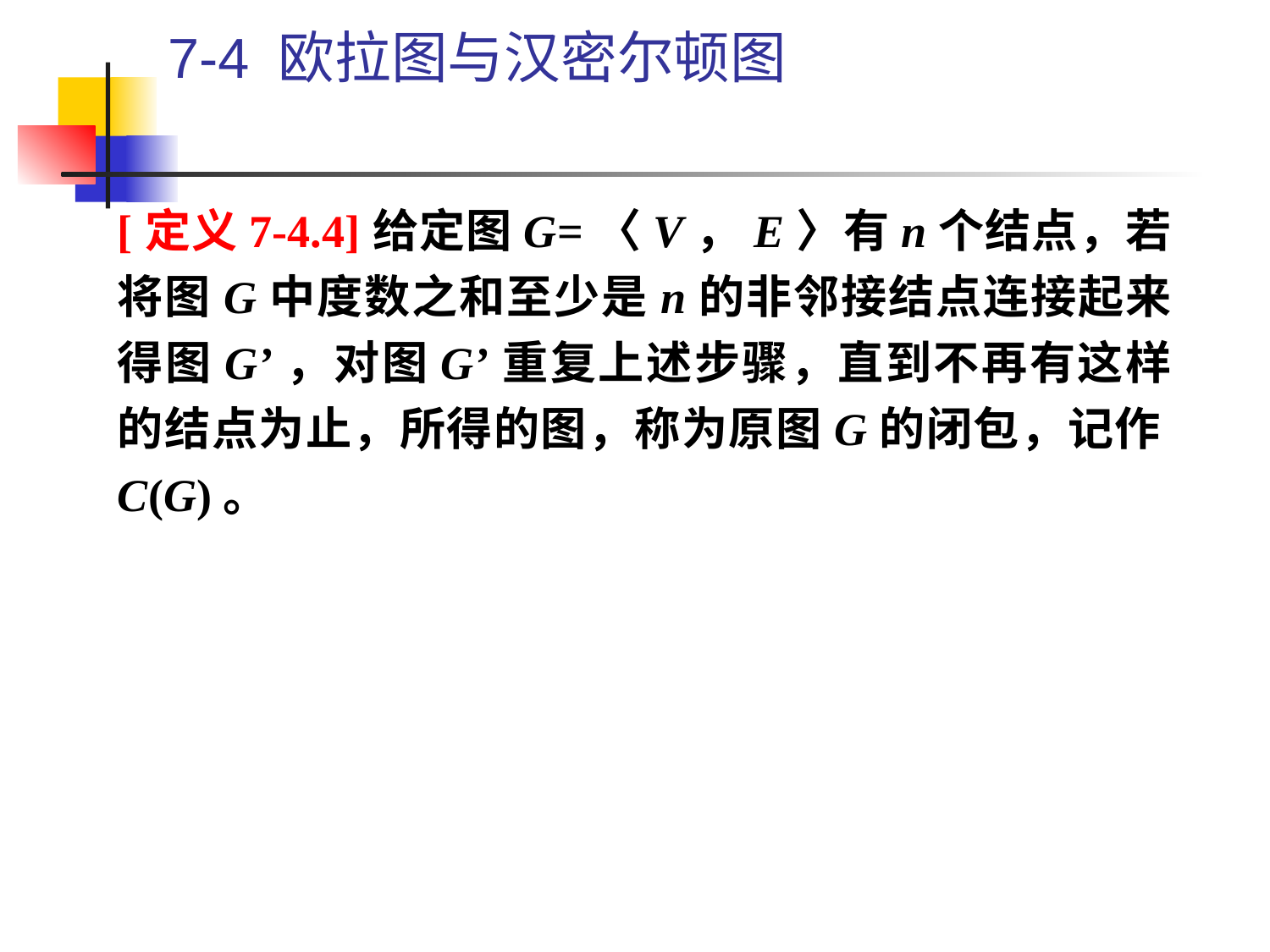

# 7-4 欧拉图与汉密尔顿图
[定义7-4.4]给定图G=〈V，E〉有n个结点，若将图G中度数之和至少是n的非邻接结点连接起来得图G’，对图G’重复上述步骤，直到不再有这样的结点为止，所得的图，称为原图G的闭包，记作C(G)。